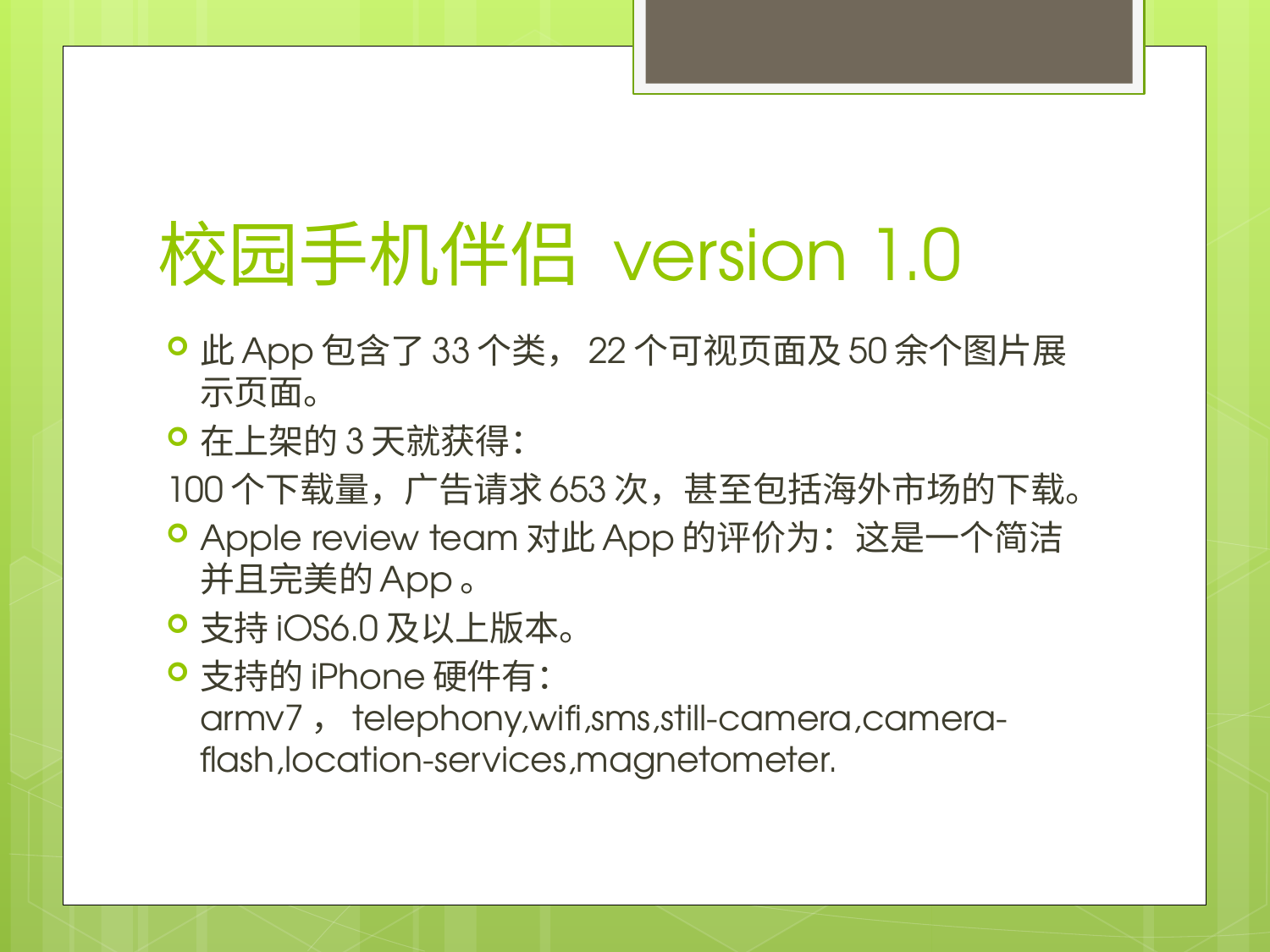

# 校园手机伴侣 version 1.0
此App包含了33个类，22个可视页面及50余个图片展示页面。
在上架的3天就获得：
	100个下载量，广告请求653次，甚至包括海外市场的下载。
Apple review team对此App的评价为：这是一个简洁并且完美的App。
支持iOS6.0及以上版本。
支持的iPhone硬件有：armv7，telephony,wifi,sms,still-camera,camera-flash,location-services,magnetometer.